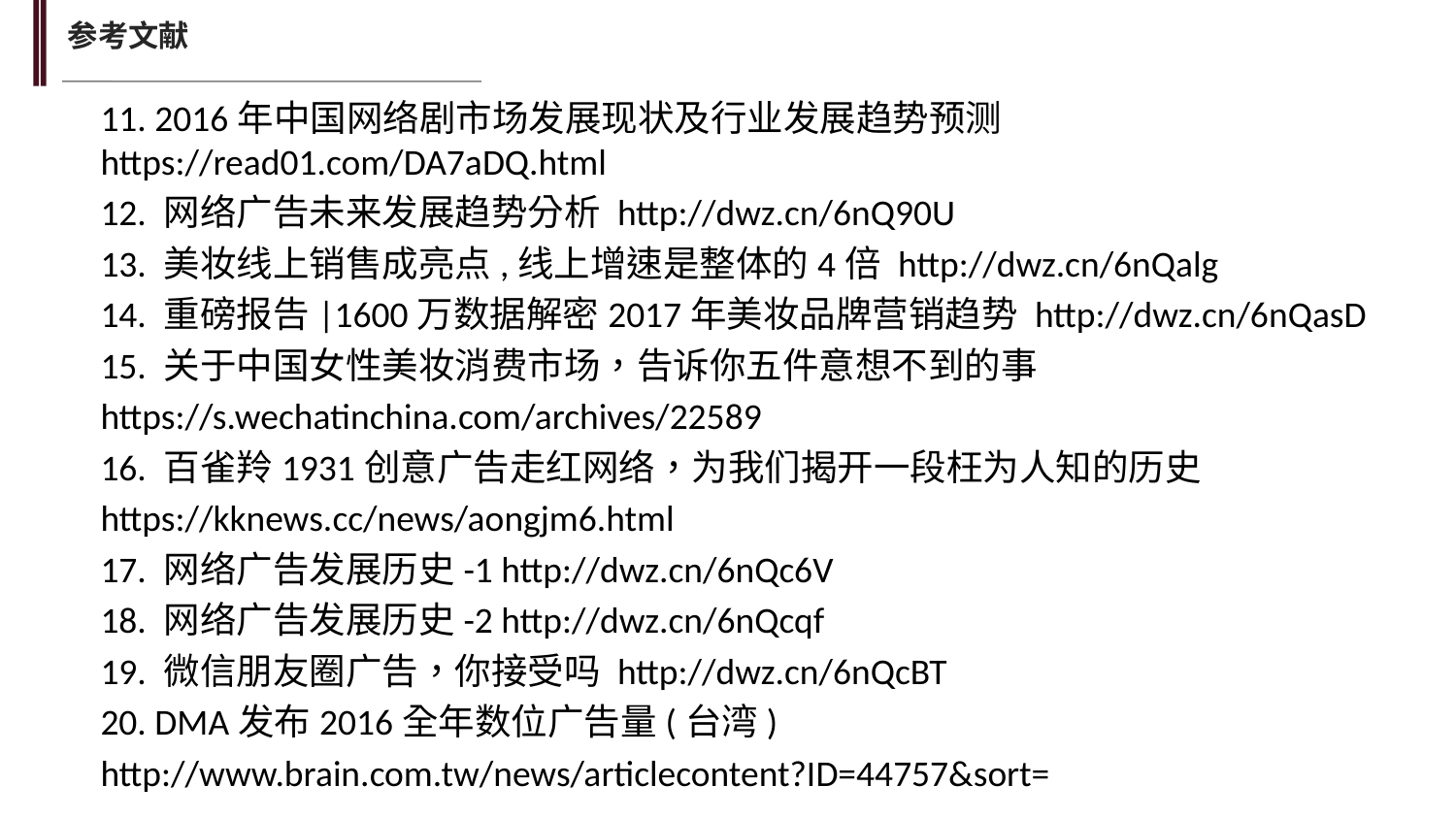

参考文献

11. 2016年中国网络剧市场发展现状及行业发展趋势预测 https://read01.com/DA7aDQ.html
12. 网络广告未来发展趋势分析 http://dwz.cn/6nQ90U
13. 美妆线上销售成亮点,线上增速是整体的4倍 http://dwz.cn/6nQalg
14. 重磅报告|1600万数据解密2017年美妆品牌营销趋势 http://dwz.cn/6nQasD
15. 关于中国女性美妆消费市场，告诉你五件意想不到的事
https://s.wechatinchina.com/archives/22589
16. 百雀羚1931创意广告走红网络，为我们揭开一段枉为人知的历史
https://kknews.cc/news/aongjm6.html
17. 网络广告发展历史-1 http://dwz.cn/6nQc6V
18. 网络广告发展历史-2 http://dwz.cn/6nQcqf
19. 微信朋友圈广告，你接受吗 http://dwz.cn/6nQcBT
20. DMA发布2016全年数位广告量(台湾)
http://www.brain.com.tw/news/articlecontent?ID=44757&sort=